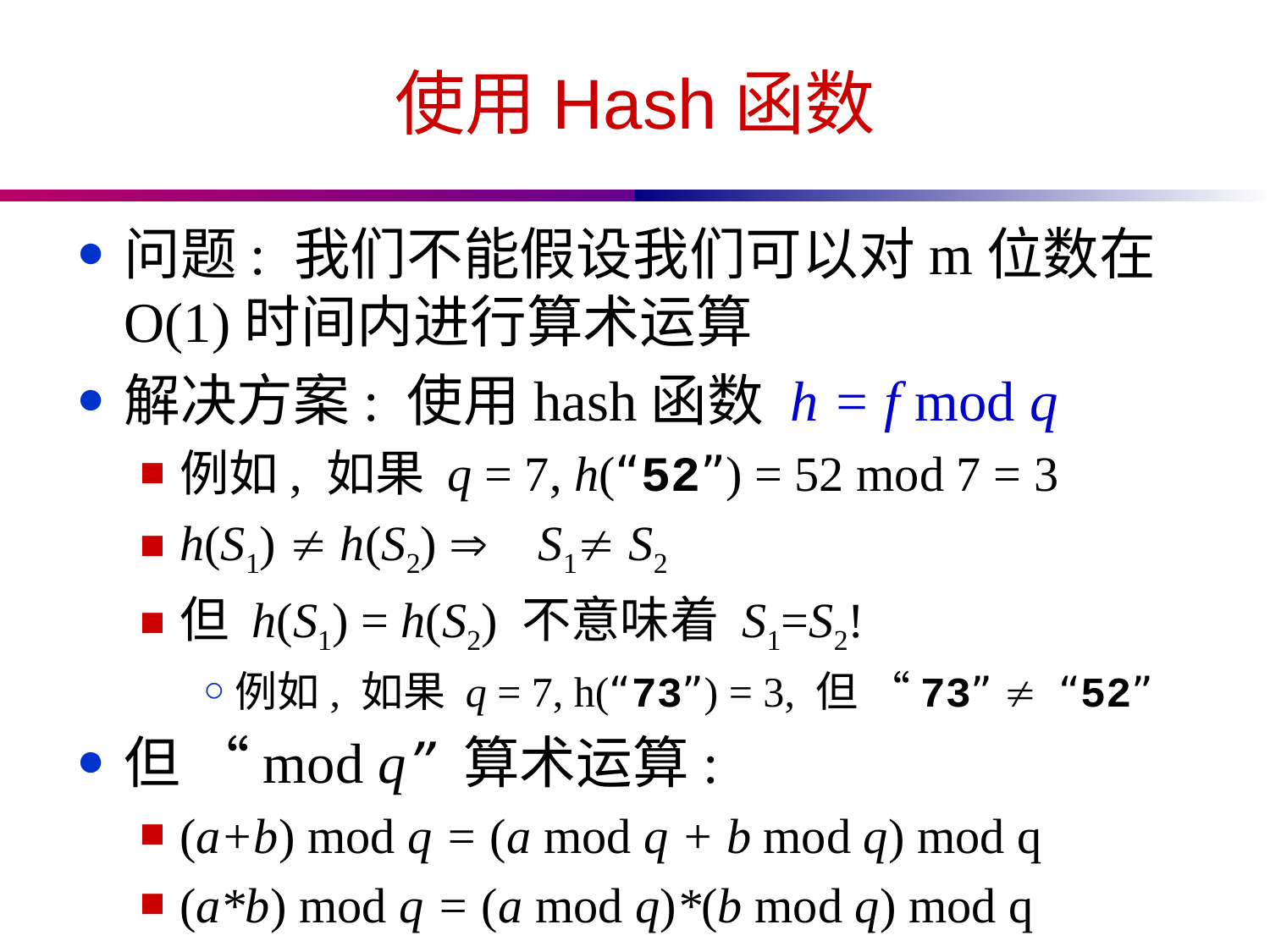

# 使用Hash函数
问题: 我们不能假设我们可以对m位数在O(1)时间内进行算术运算
解决方案: 使用hash函数 h = f mod q
例如, 如果 q = 7, h(“52”) = 52 mod 7 = 3
h(S1) ≠ h(S2) ⇒  S1≠ S2
但 h(S1) = h(S2) 不意味着 S1=S2!
例如, 如果 q = 7, h(“73”) = 3, 但 “73” ≠ “52”
但 “mod q” 算术运算:
(a+b) mod q = (a mod q + b mod q) mod q
(a*b) mod q = (a mod q)*(b mod q) mod q